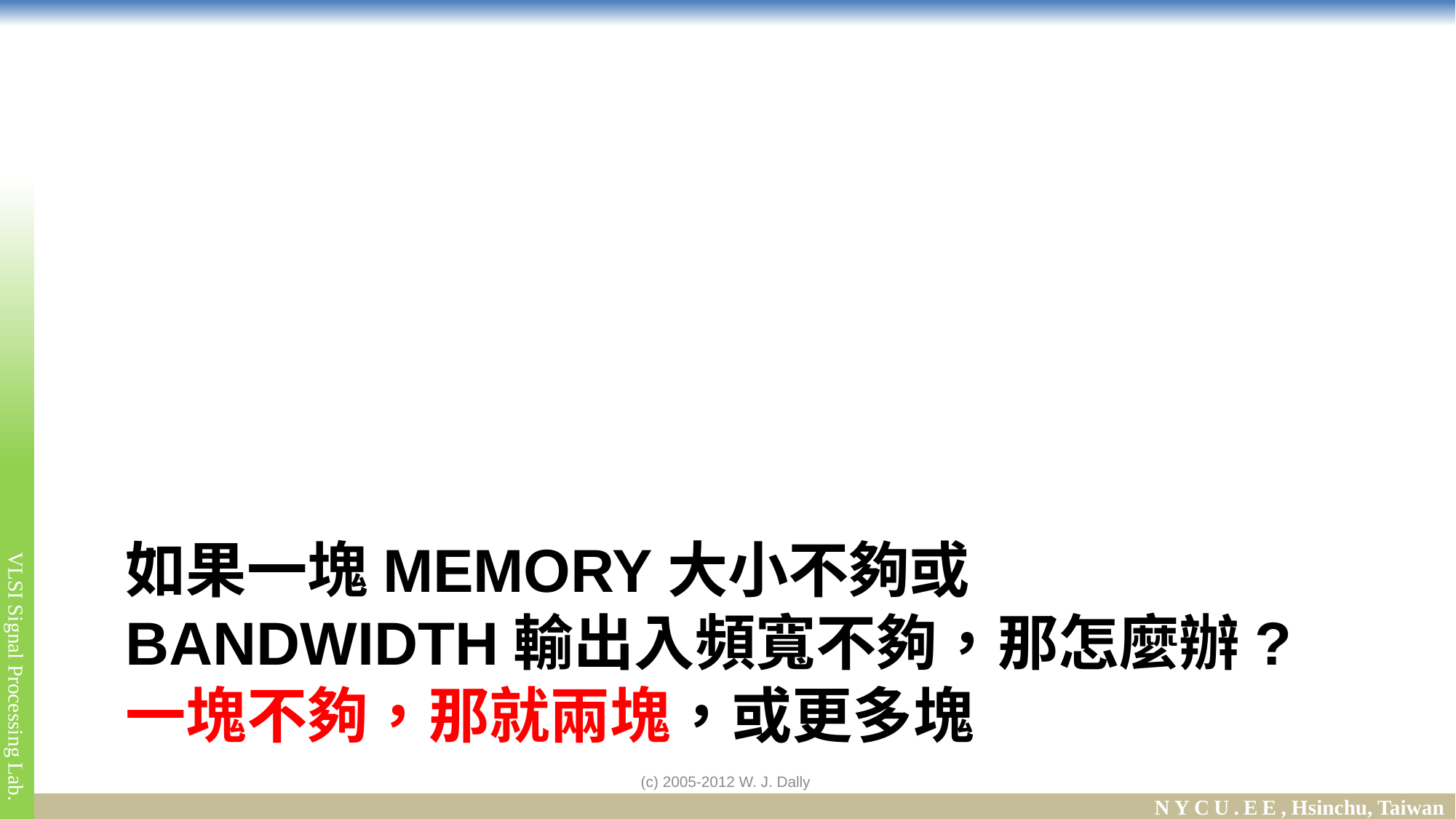

# 如果一塊memory大小不夠或bandwidth輸出入頻寬不夠，那怎麼辦? 一塊不夠，那就兩塊，或更多塊
(c) 2005-2012 W. J. Dally